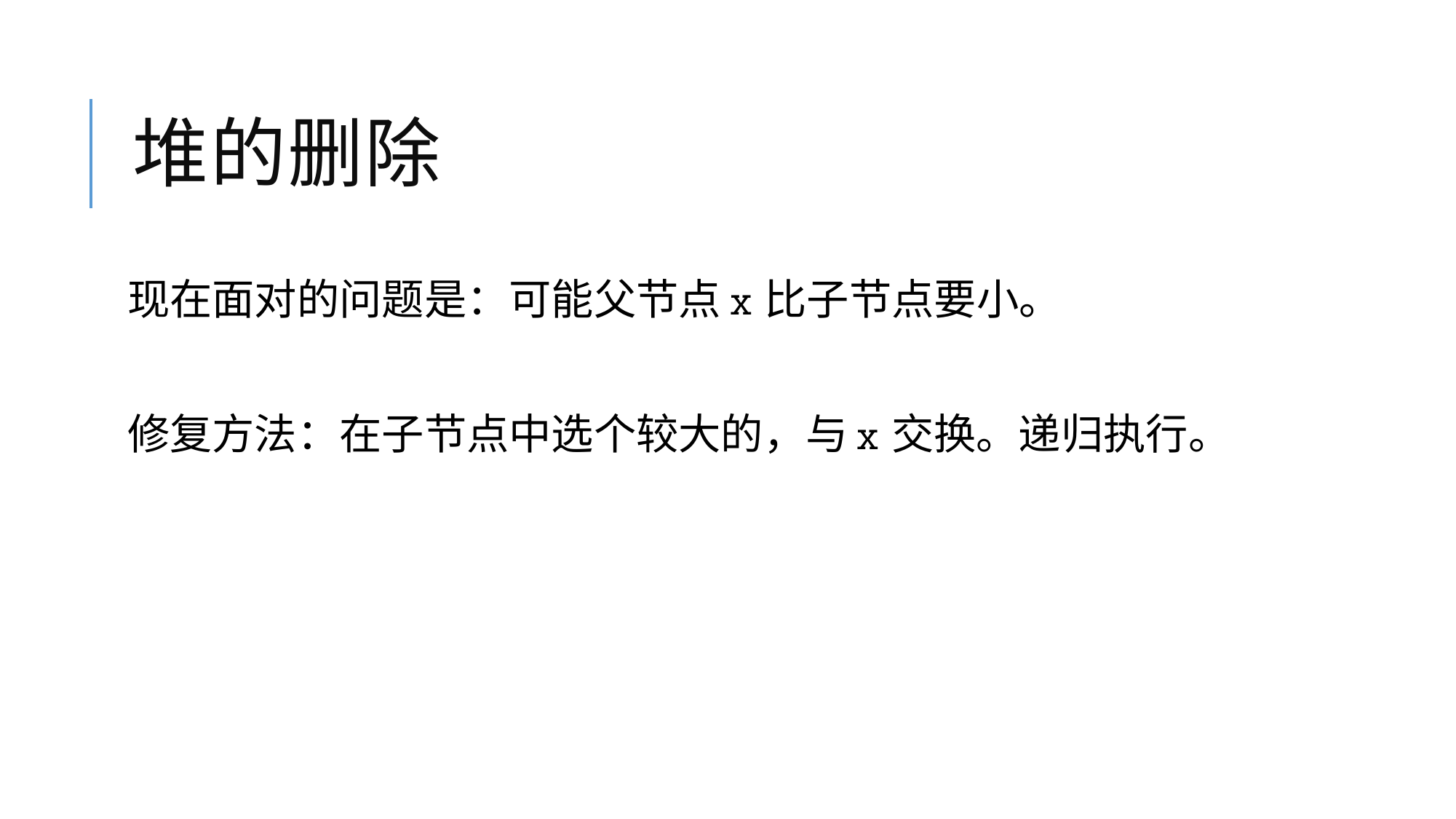

# 堆的删除
现在面对的问题是：可能父节点x比子节点要小。

修复方法：在子节点中选个较大的，与x交换。递归执行。